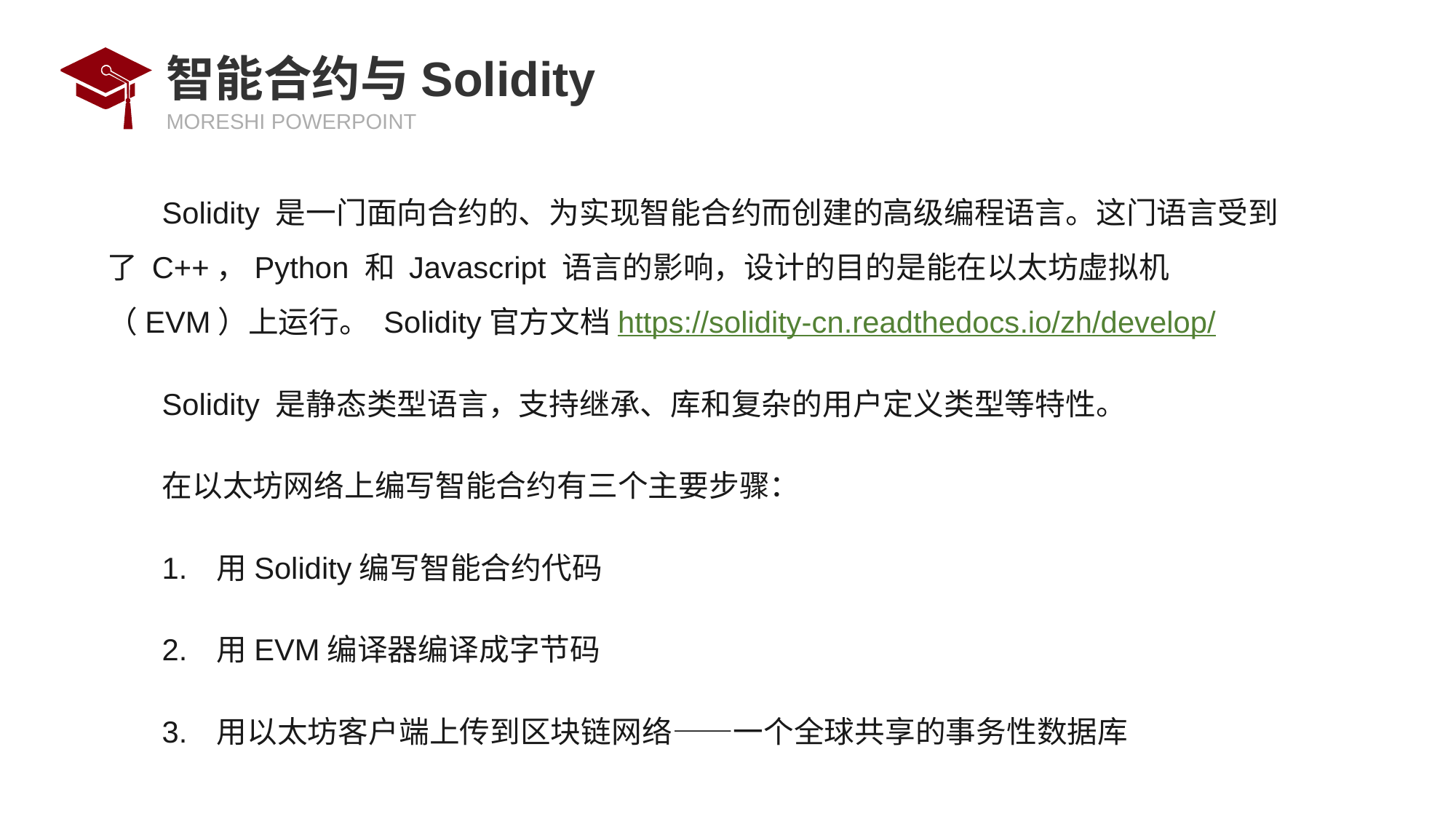

# 智能合约与Solidity
Solidity 是一门面向合约的、为实现智能合约而创建的高级编程语言。这门语言受到了 C++，Python 和 Javascript 语言的影响，设计的目的是能在以太坊虚拟机（EVM）上运行。 Solidity官方文档https://solidity-cn.readthedocs.io/zh/develop/
Solidity 是静态类型语言，支持继承、库和复杂的用户定义类型等特性。
在以太坊网络上编写智能合约有三个主要步骤：
用Solidity编写智能合约代码
用EVM编译器编译成字节码
用以太坊客户端上传到区块链网络——一个全球共享的事务性数据库